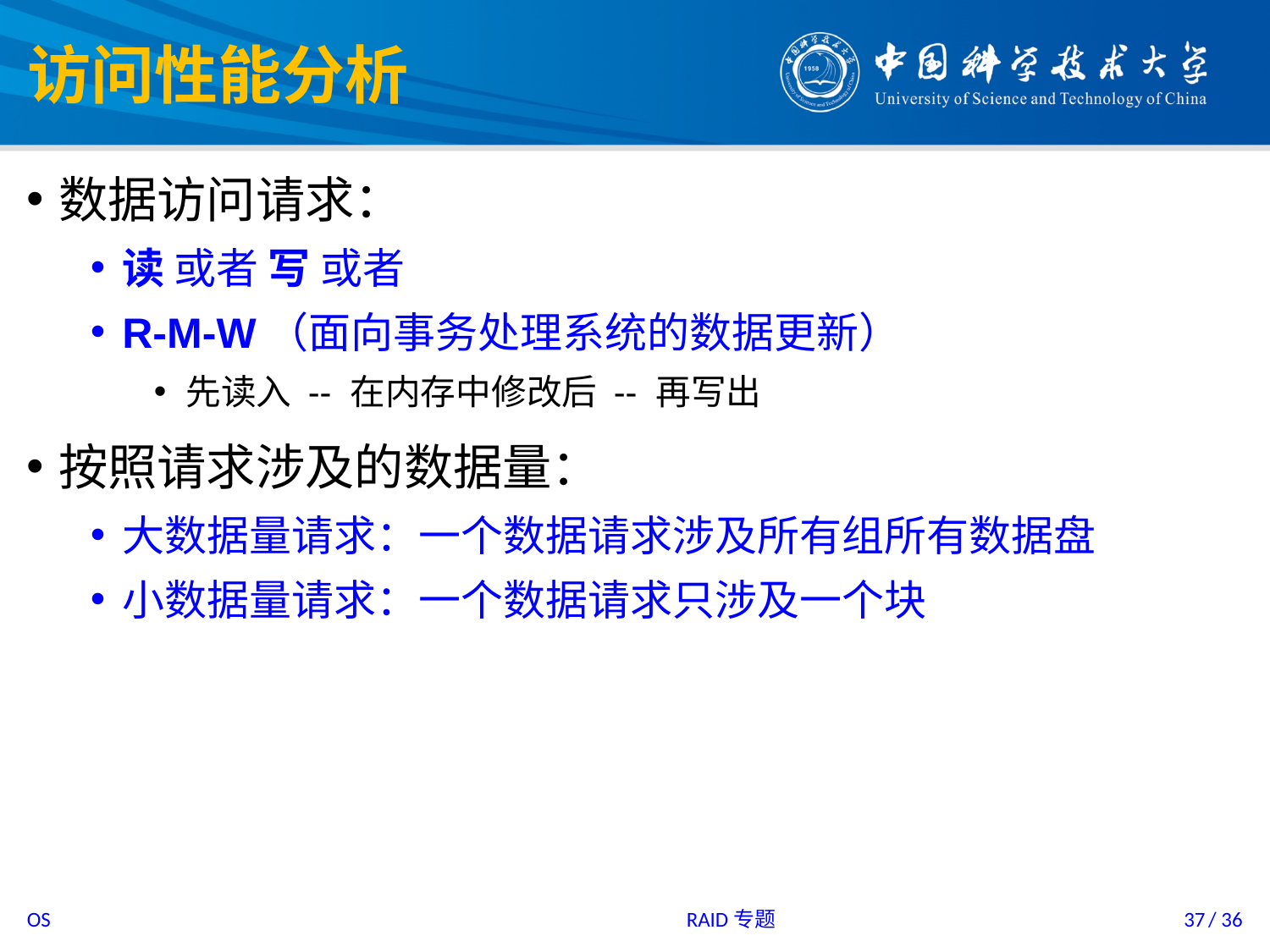

# 访问性能分析
数据访问请求：
读 或者 写 或者
R-M-W（面向事务处理系统的数据更新）
先读入 -- 在内存中修改后 -- 再写出
按照请求涉及的数据量：
大数据量请求：一个数据请求涉及所有组所有数据盘
小数据量请求：一个数据请求只涉及一个块
RAID专题
37